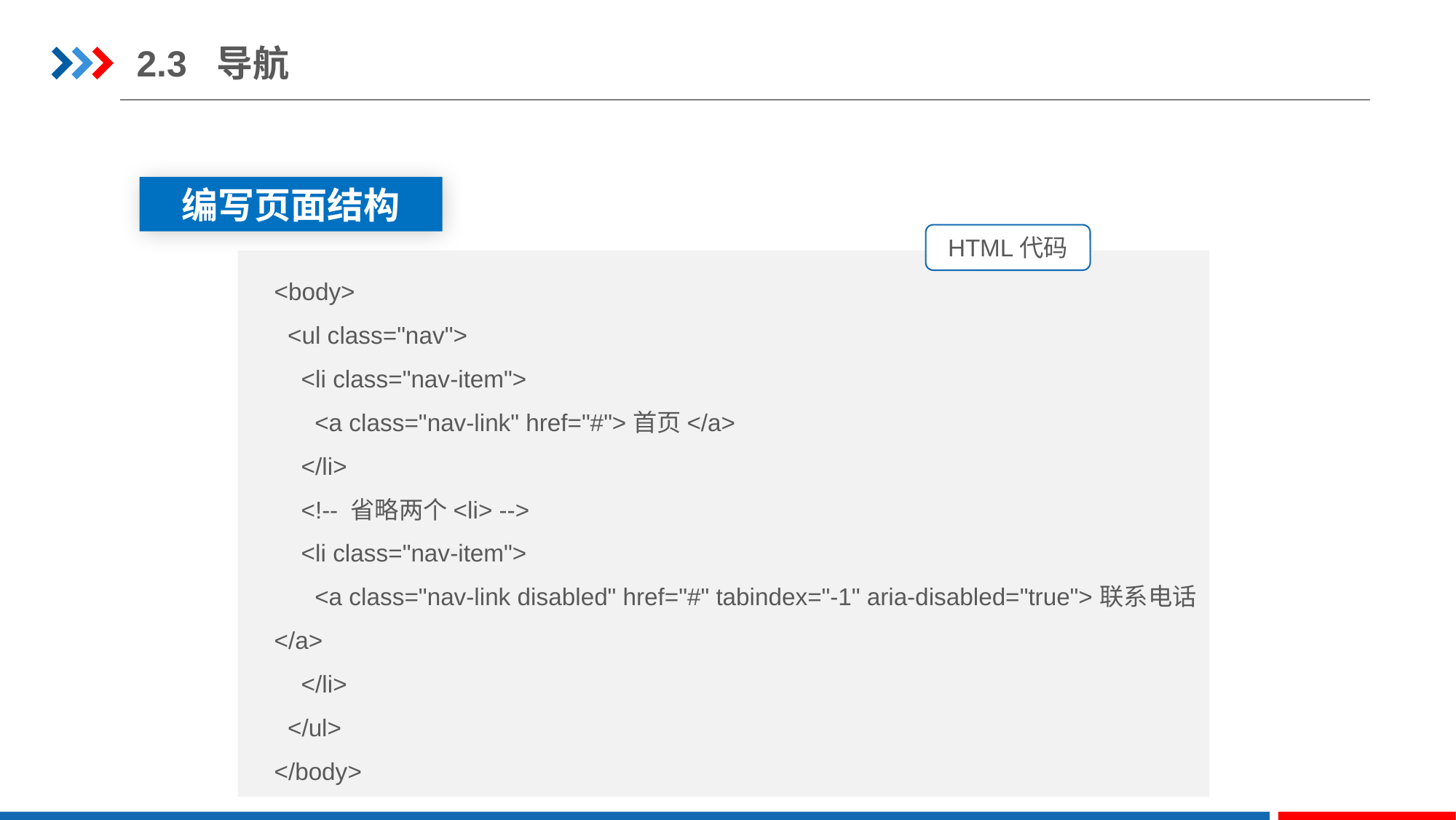

2.3  导航
编写页面结构
HTML代码

<body>
  <ul class="nav">
    <li class="nav-item">
      <a class="nav-link" href="#">首页</a>
    </li>
    <!-- 省略两个<li> -->
    <li class="nav-item">
      <a class="nav-link disabled" href="#" tabindex="-1" aria-disabled="true">联系电话</a>
    </li>
  </ul>
</body>